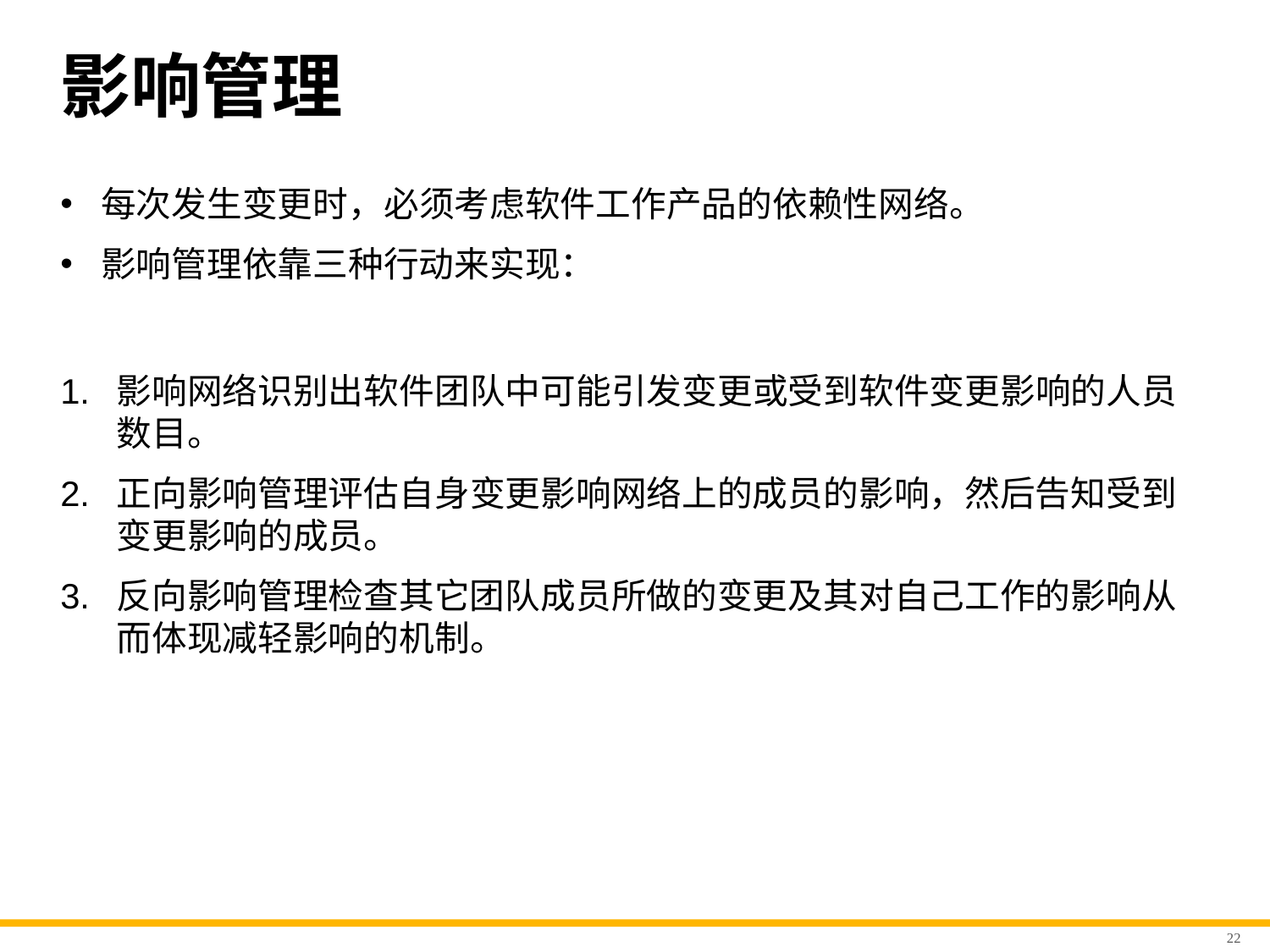

# 影响管理
每次发生变更时，必须考虑软件工作产品的依赖性网络。
影响管理依靠三种行动来实现：
影响网络识别出软件团队中可能引发变更或受到软件变更影响的人员数目。
正向影响管理评估自身变更影响网络上的成员的影响，然后告知受到变更影响的成员。
反向影响管理检查其它团队成员所做的变更及其对自己工作的影响从而体现减轻影响的机制。
22